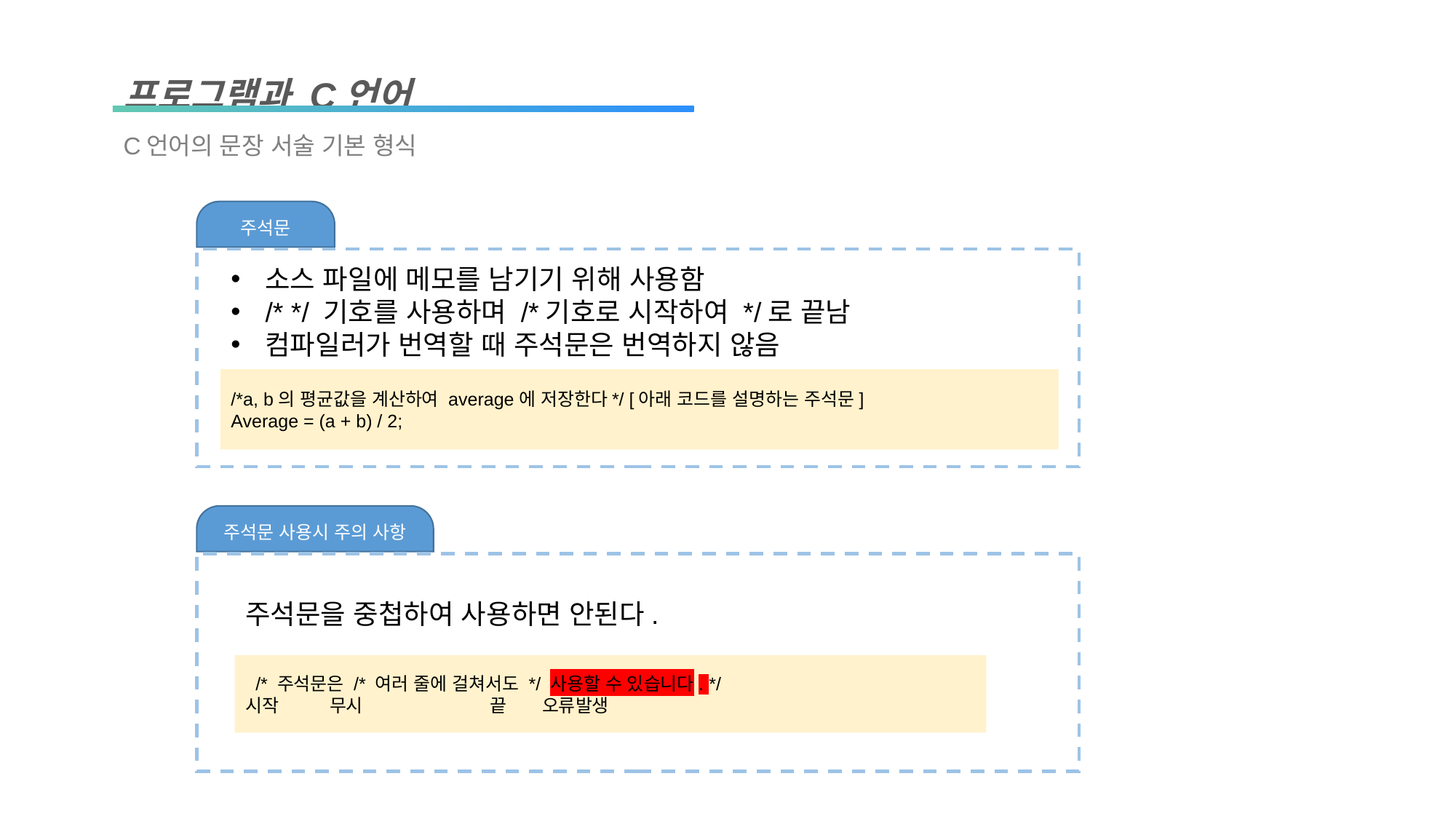

프로그램과 C언어
C언어의 문장 서술 기본 형식

주석문

소스 파일에 메모를 남기기 위해 사용함
/* */ 기호를 사용하며 /*기호로 시작하여 */로 끝남
컴파일러가 번역할 때 주석문은 번역하지 않음
/*a, b의 평균값을 계산하여 average에 저장한다*/ [아래 코드를 설명하는 주석문]
Average = (a + b) / 2;
주석문 사용시 주의 사항

주석문을 중첩하여 사용하면 안된다.
  /* 주석문은 /* 여러 줄에 걸쳐서도 */ 사용할 수 있습니다. */
시작          무시                         끝       오류발생